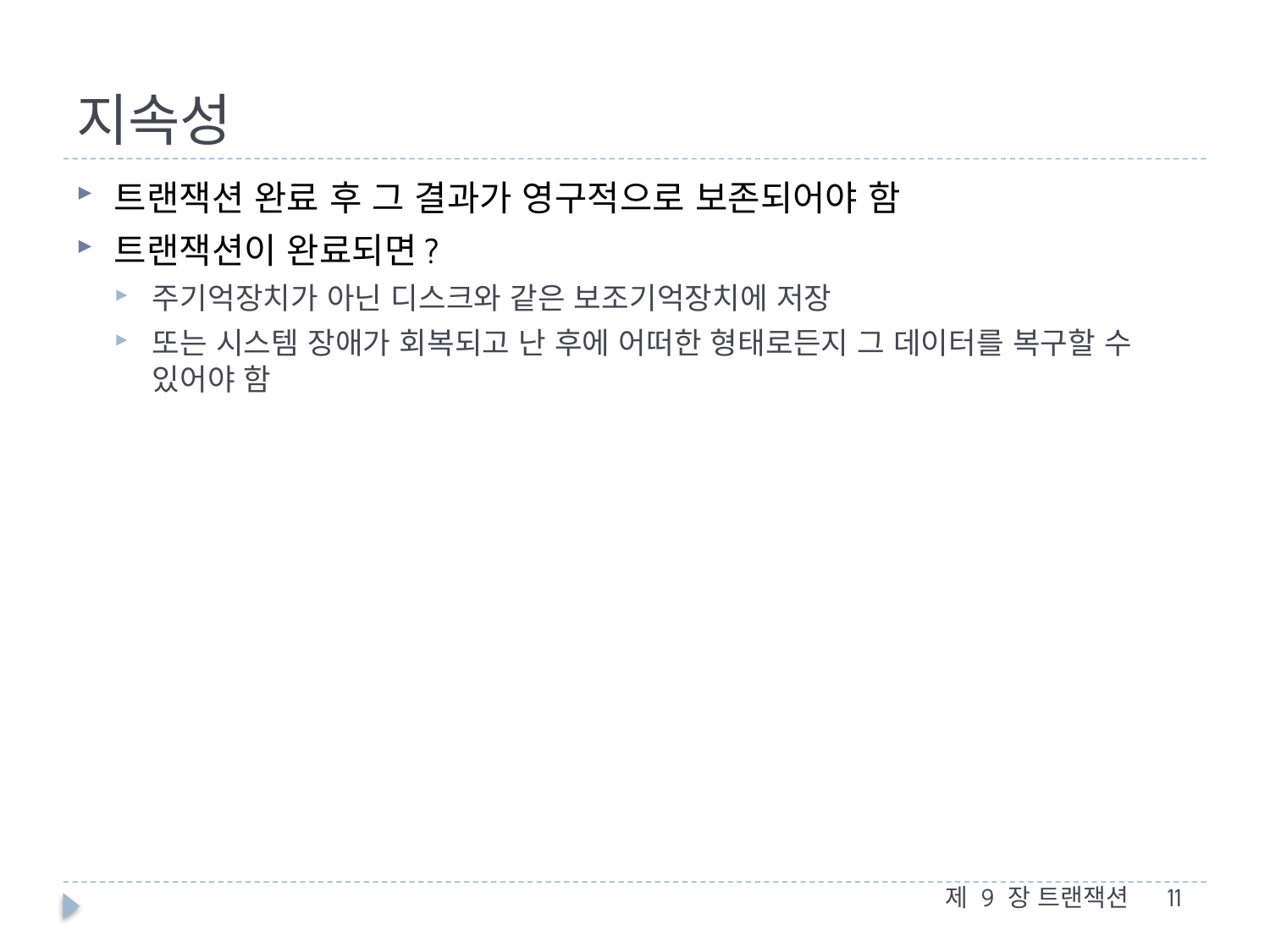

# 지속성
트랜잭션 완료 후 그 결과가 영구적으로 보존되어야 함
트랜잭션이 완료되면?
주기억장치가 아닌 디스크와 같은 보조기억장치에 저장
또는 시스템 장애가 회복되고 난 후에 어떠한 형태로든지 그 데이터를 복구할 수 있어야 함
제 9 장 트랜잭션
11